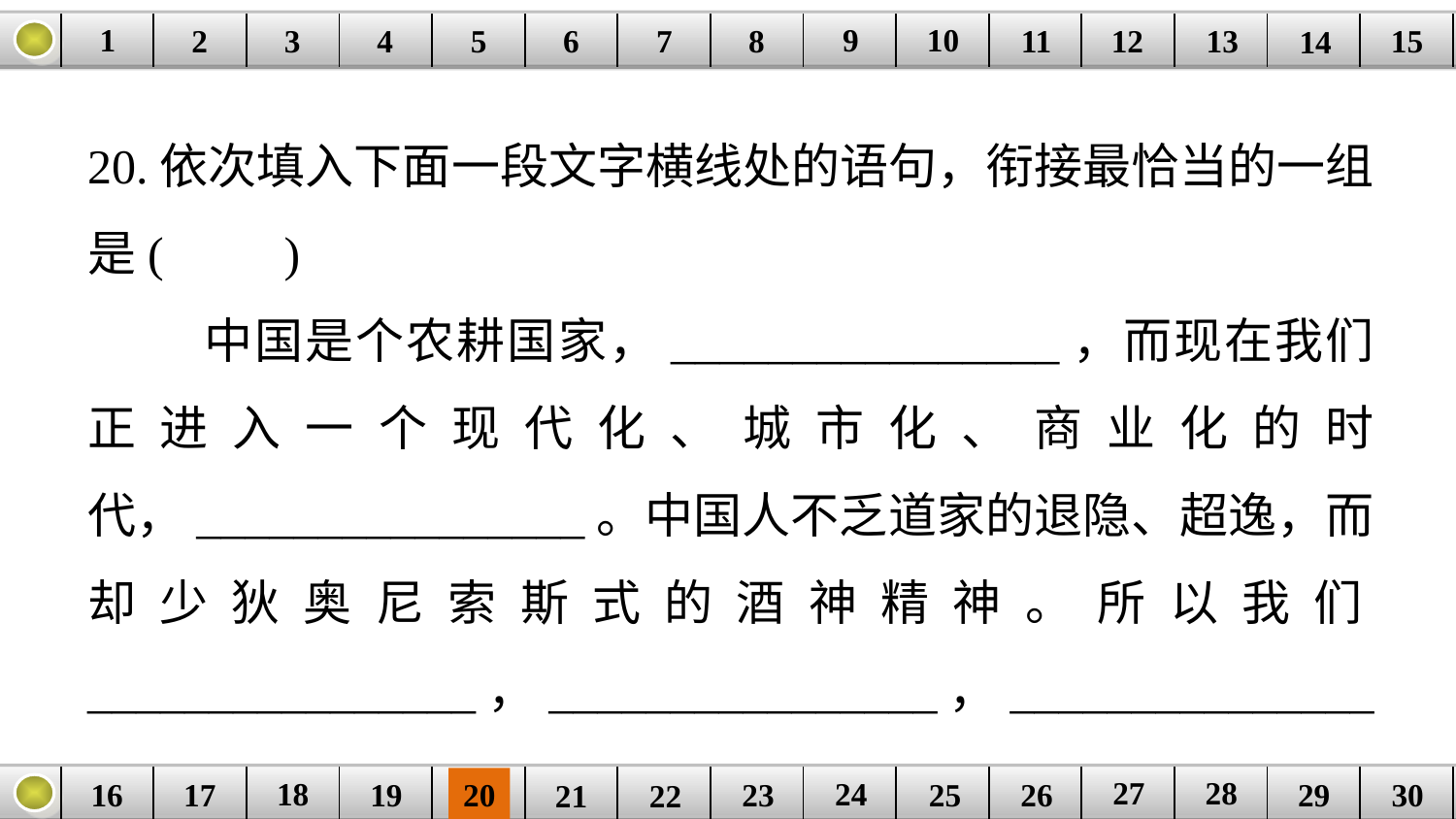

9
10
1
3
4
5
6
8
11
2
12
15
|  |  |  |  |  |  |  |  |  |  |  |  |  |  |  |
| --- | --- | --- | --- | --- | --- | --- | --- | --- | --- | --- | --- | --- | --- | --- |
7
13
14

20.依次填入下面一段文字横线处的语句，衔接最恰当的一组是(　　)
        中国是个农耕国家，________________，而现在我们正进入一个现代化、城市化、商业化的时代，________________。中国人不乏道家的退隐、超逸，而却少狄奥尼索斯式的酒神精神。所以我们________________，________________，________________。

27
28
18
24
16
25
26
30
|  |  |  |  |  |  |  |  |  |  |  |  |  |  |  |
| --- | --- | --- | --- | --- | --- | --- | --- | --- | --- | --- | --- | --- | --- | --- |
23
17
19
20
29
21
22